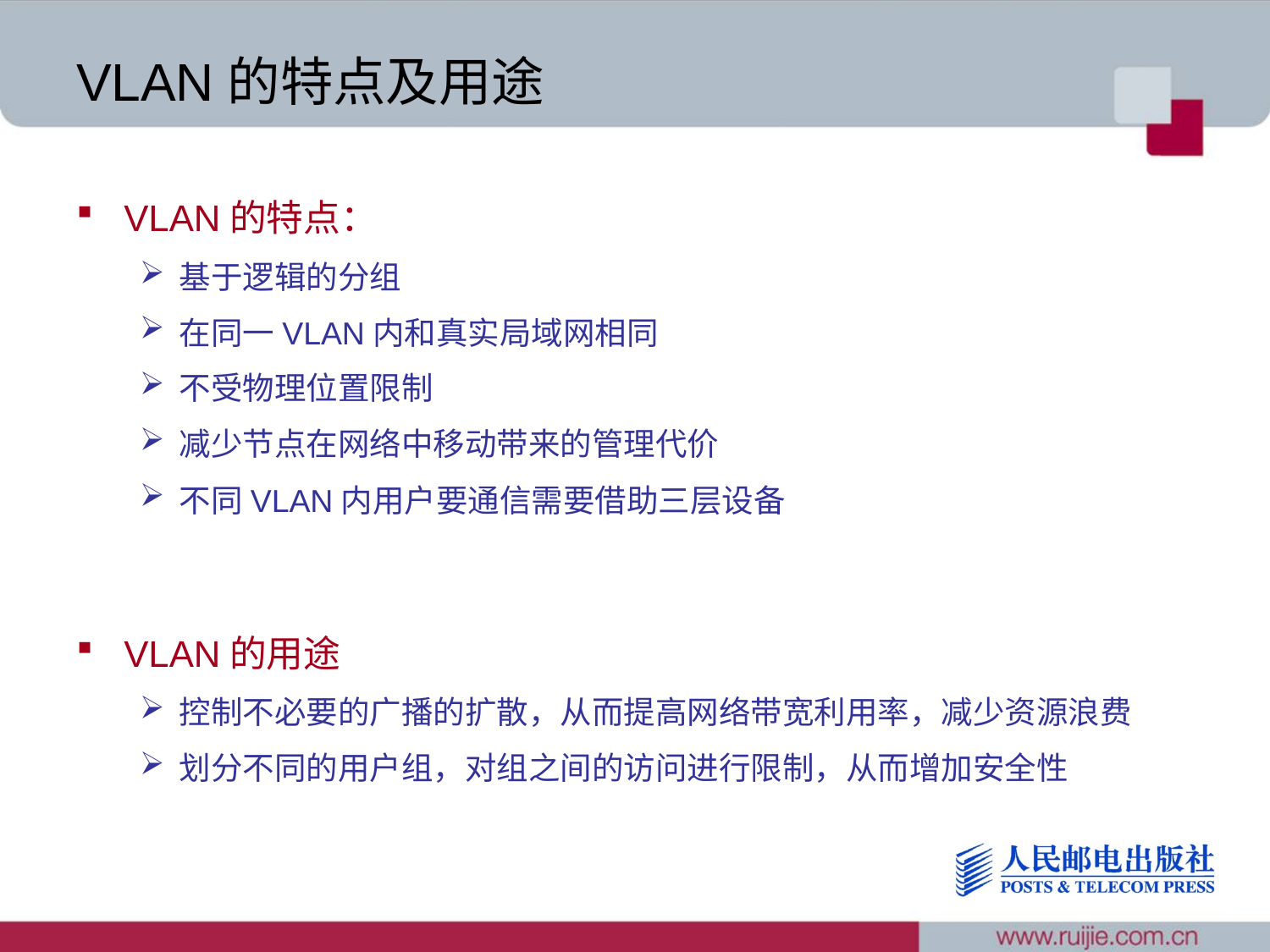

# VLAN的特点及用途
VLAN的特点：
基于逻辑的分组
在同一VLAN内和真实局域网相同
不受物理位置限制
减少节点在网络中移动带来的管理代价
不同VLAN内用户要通信需要借助三层设备

VLAN的用途
控制不必要的广播的扩散，从而提高网络带宽利用率，减少资源浪费
划分不同的用户组，对组之间的访问进行限制，从而增加安全性